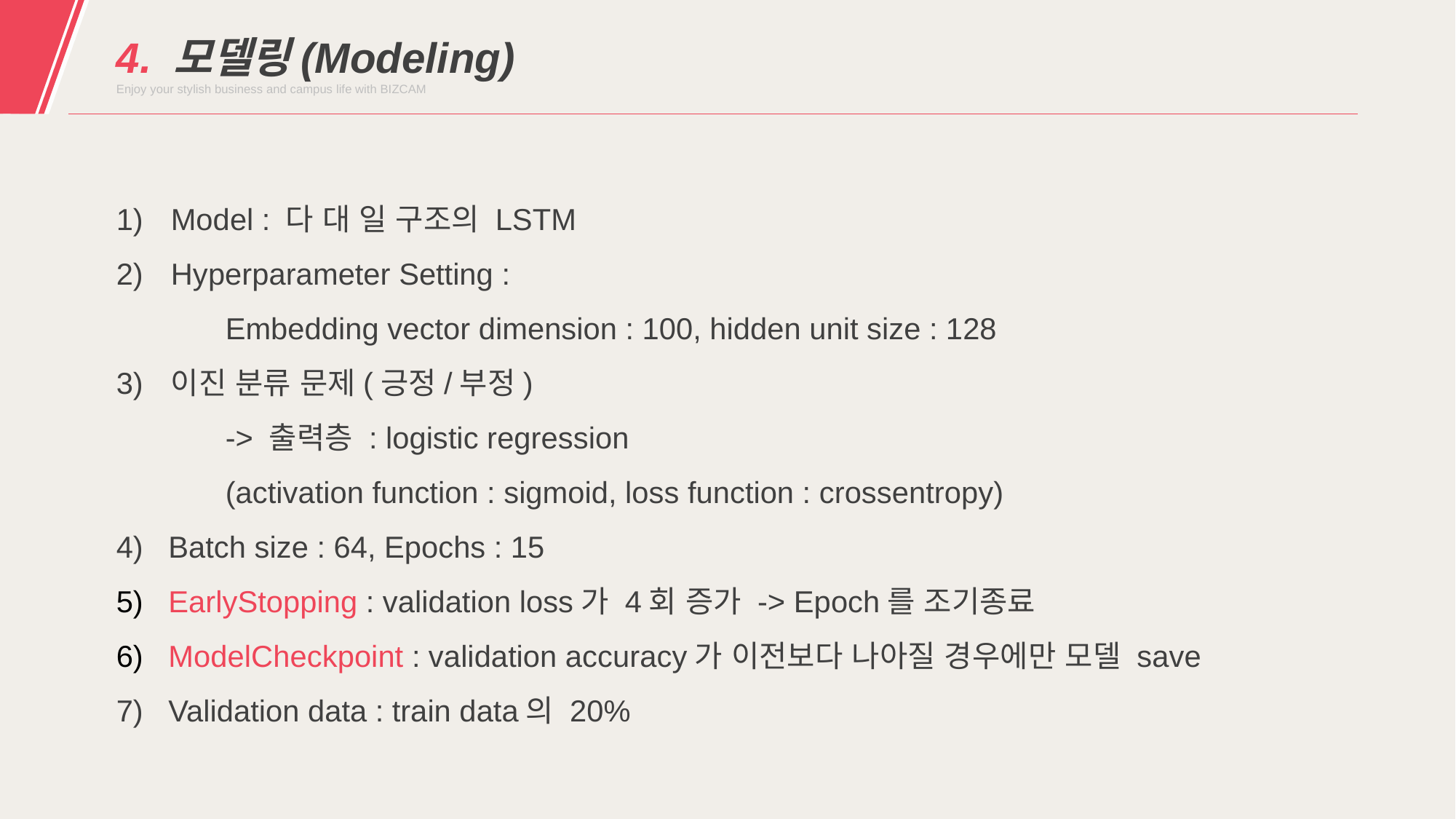

4. 모델링(Modeling)
Enjoy your stylish business and campus life with BIZCAM

Model : 다 대 일 구조의 LSTM
Hyperparameter Setting :
	Embedding vector dimension : 100, hidden unit size : 128
이진 분류 문제(긍정/부정)
	-> 출력층 : logistic regression
	(activation function : sigmoid, loss function : crossentropy)
4)   Batch size : 64, Epochs : 15
5)   EarlyStopping : validation loss가 4회 증가 -> Epoch를 조기종료
6)   ModelCheckpoint : validation accuracy가 이전보다 나아질 경우에만 모델 save
7)   Validation data : train data의 20%